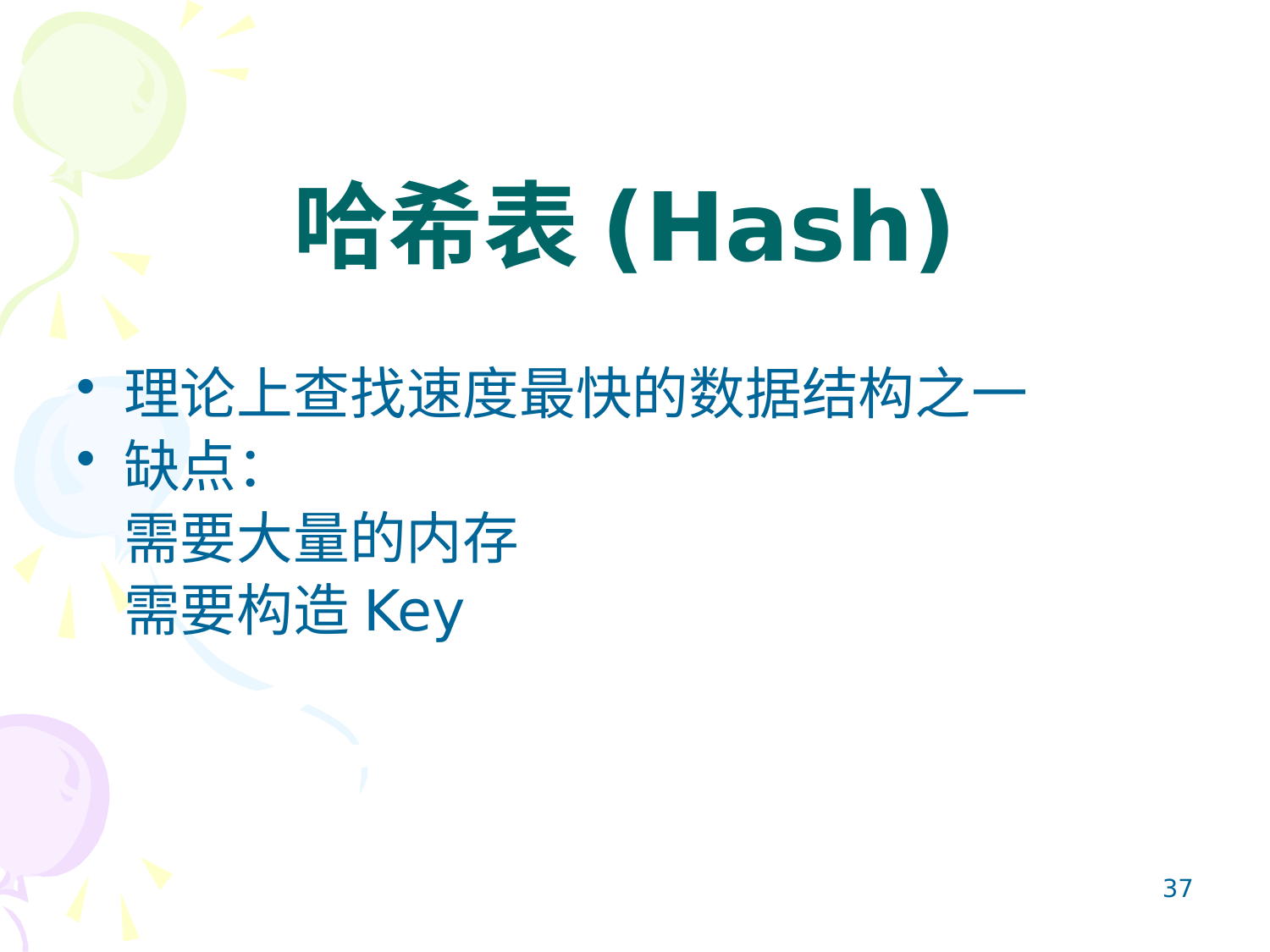

# 哈希表(Hash)
理论上查找速度最快的数据结构之一
缺点：
	需要大量的内存
	需要构造Key

37